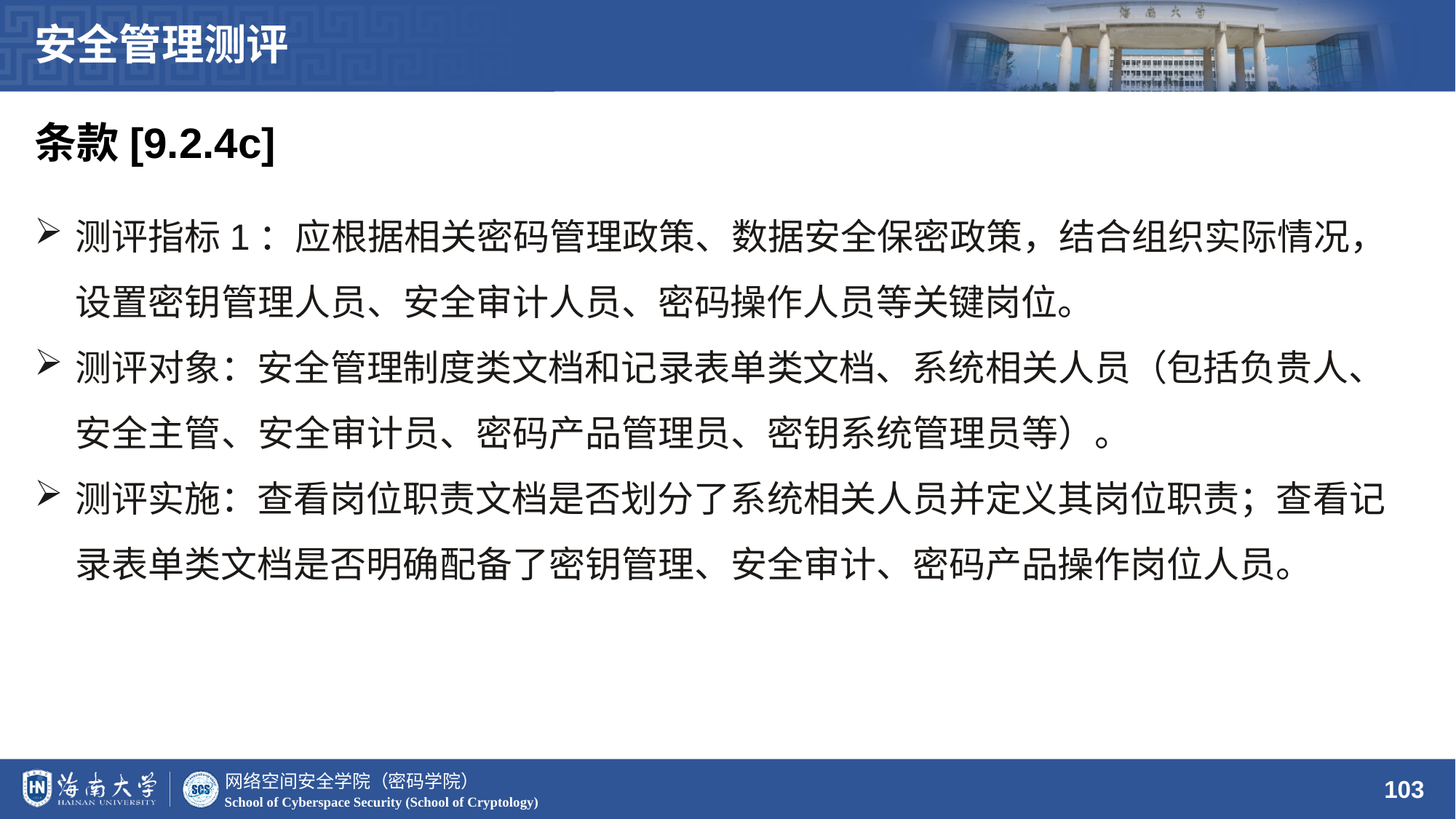

安全管理测评
条款[9.2.4c]
测评指标1：应根据相关密码管理政策、数据安全保密政策，结合组织实际情况，设置密钥管理人员、安全审计人员、密码操作人员等关键岗位。
测评对象：安全管理制度类文档和记录表单类文档、系统相关人员（包括负贵人、安全主管、安全审计员、密码产品管理员、密钥系统管理员等）。
测评实施：查看岗位职责文档是否划分了系统相关人员并定义其岗位职责；查看记录表单类文档是否明确配备了密钥管理、安全审计、密码产品操作岗位人员。
103